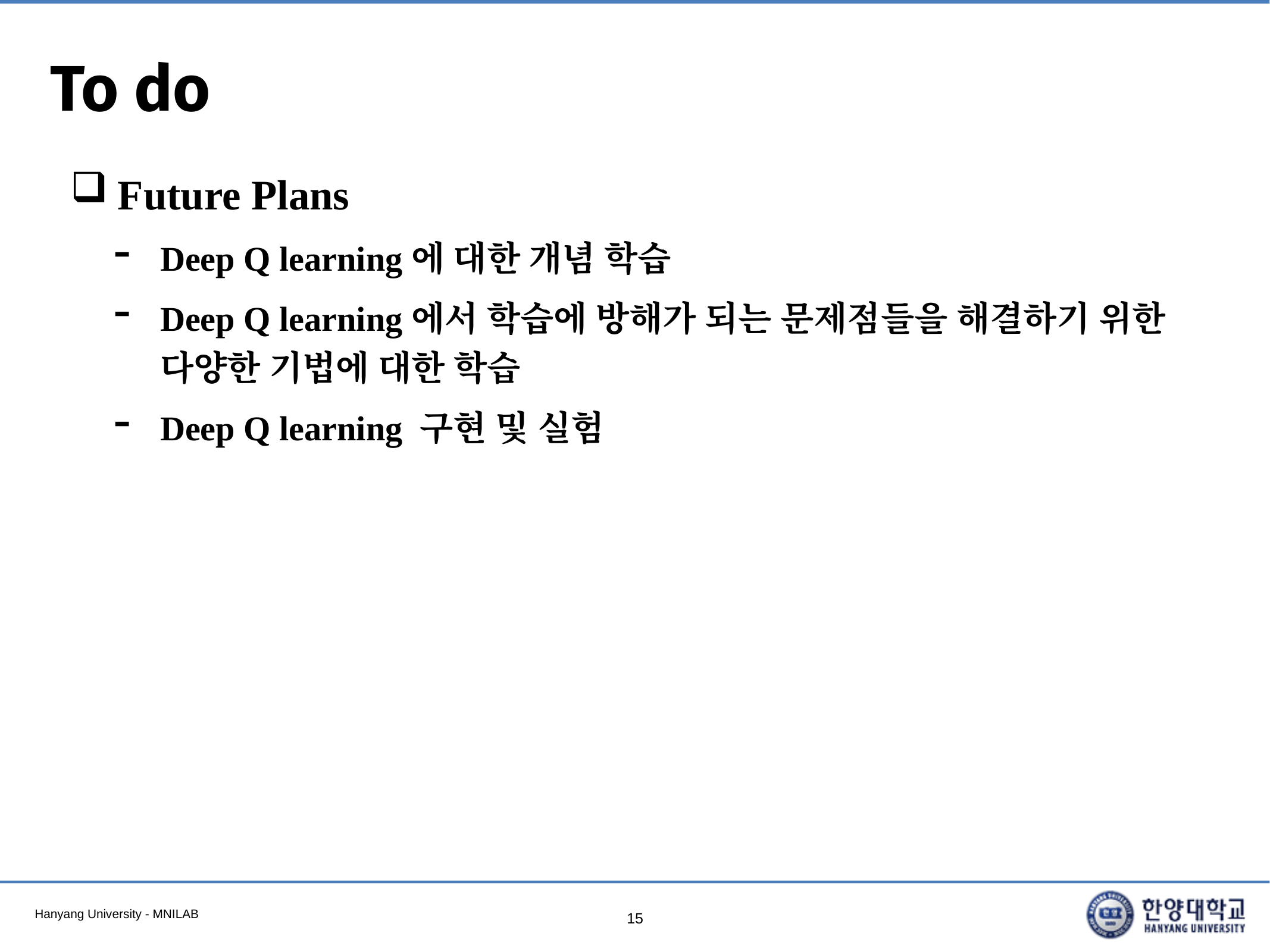

# To do
Future Plans
Deep Q learning에 대한 개념 학습
Deep Q learning에서 학습에 방해가 되는 문제점들을 해결하기 위한 다양한 기법에 대한 학습
Deep Q learning 구현 및 실험
15